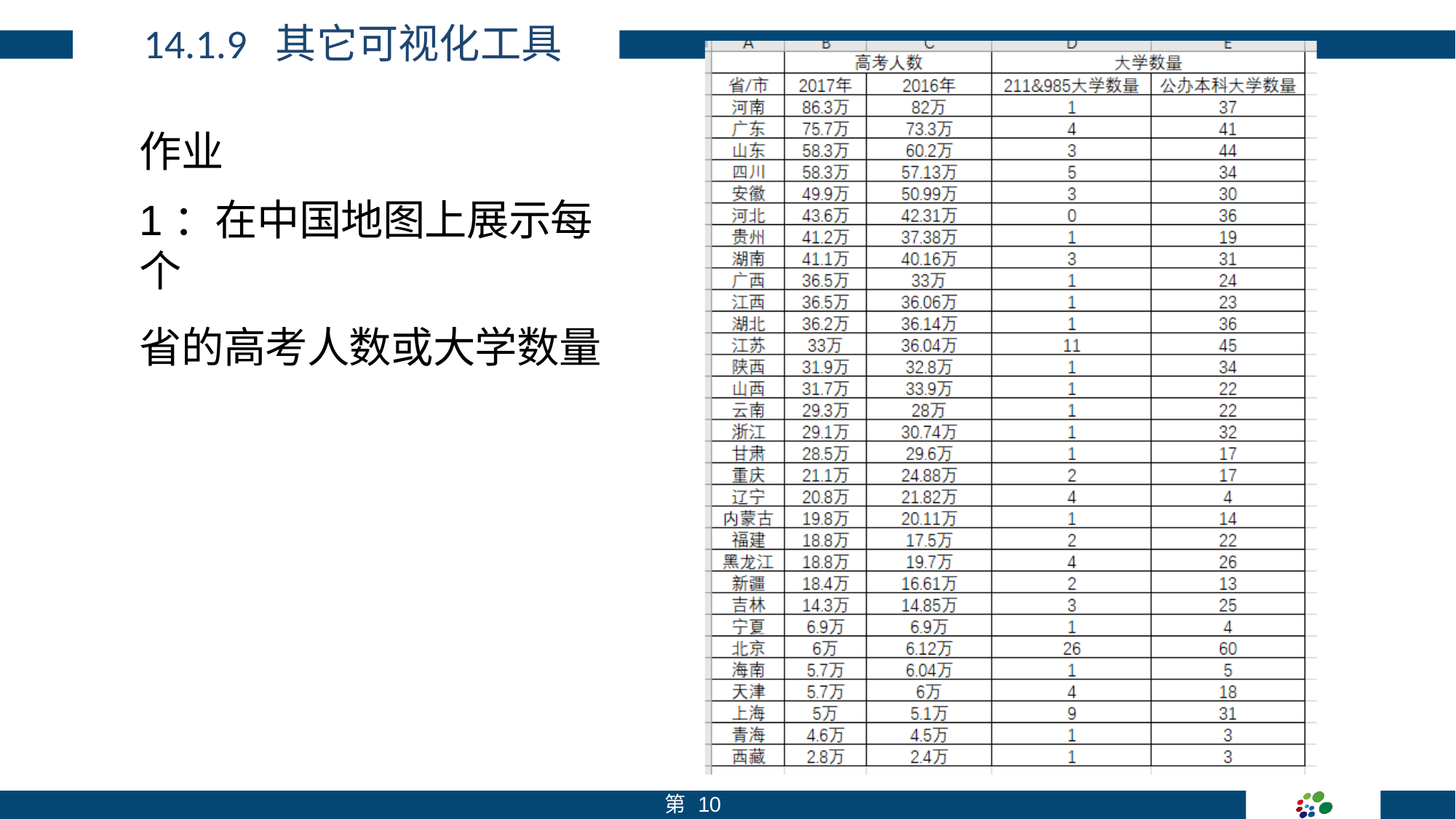

# 14.1.9  其它可视化工具

作业

1：在中国地图上展示每个

省的高考人数或大学数量
第 10 页